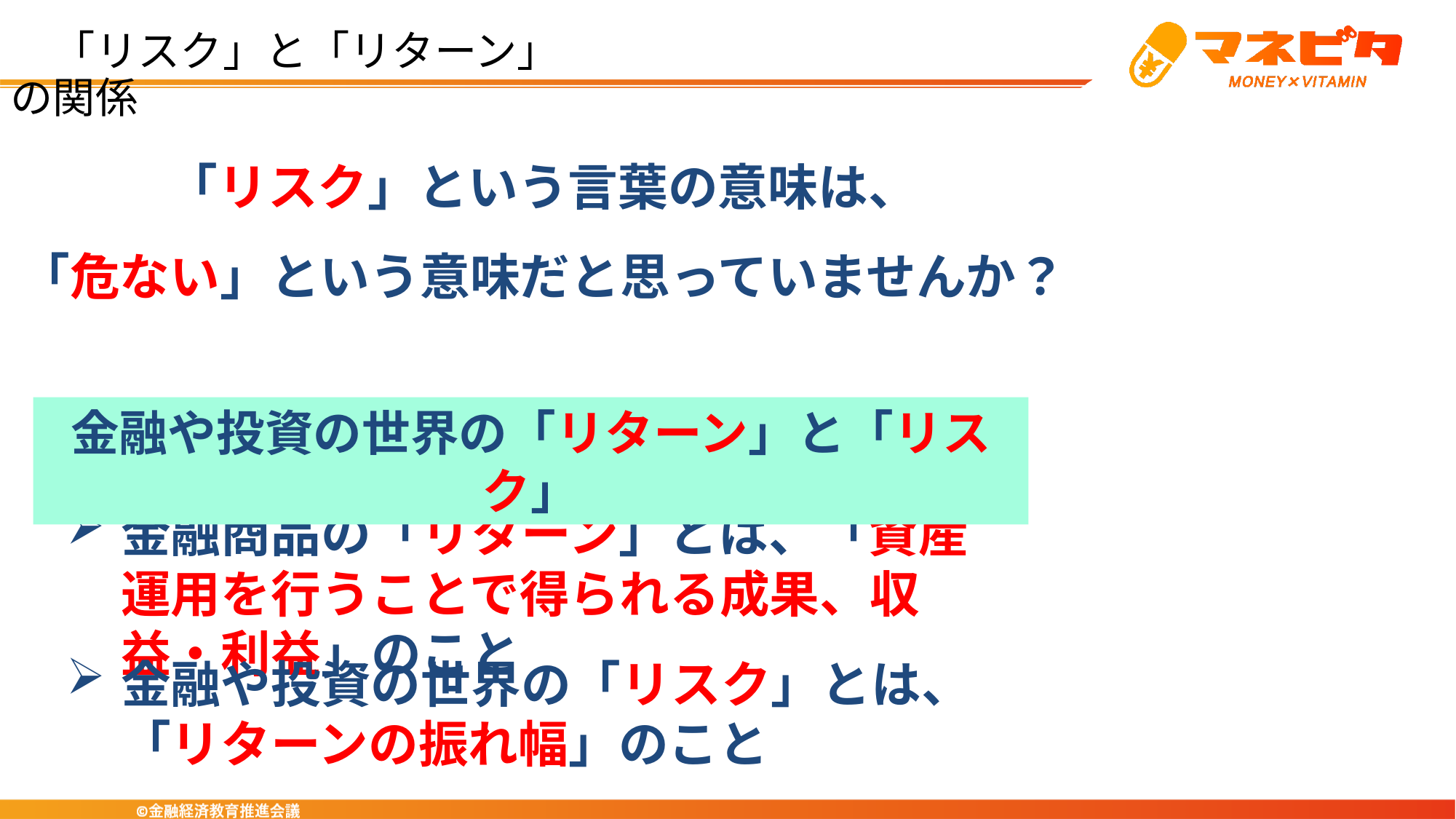

「リスク」と「リターン」の関係
「リスク」という言葉の意味は、
「危ない」という意味だと思っていませんか？
金融や投資の世界の「リターン」と「リスク」
金融商品の「リターン」とは、「資産運用を行うことで得られる成果、収益・利益」のこと
金融や投資の世界の「リスク」とは、「リターンの振れ幅」のこと